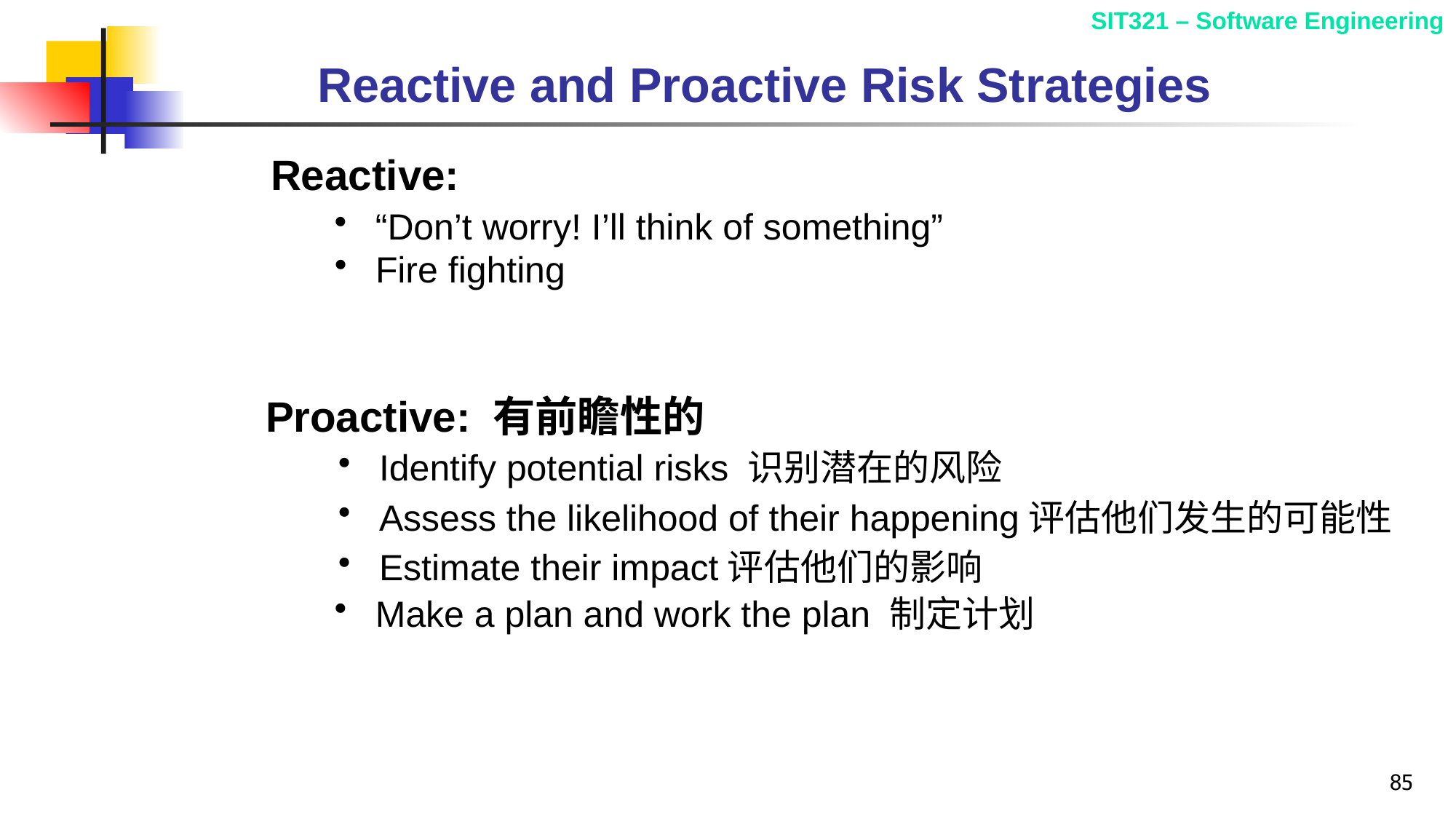

# Reactive and Proactive Risk Strategies
Reactive:
“Don’t worry! I’ll think of something”
Fire fighting
Proactive: 有前瞻性的
Identify potential risks 识别潜在的风险
Assess the likelihood of their happening评估他们发生的可能性
Estimate their impact评估他们的影响
Make a plan and work the plan 制定计划
85